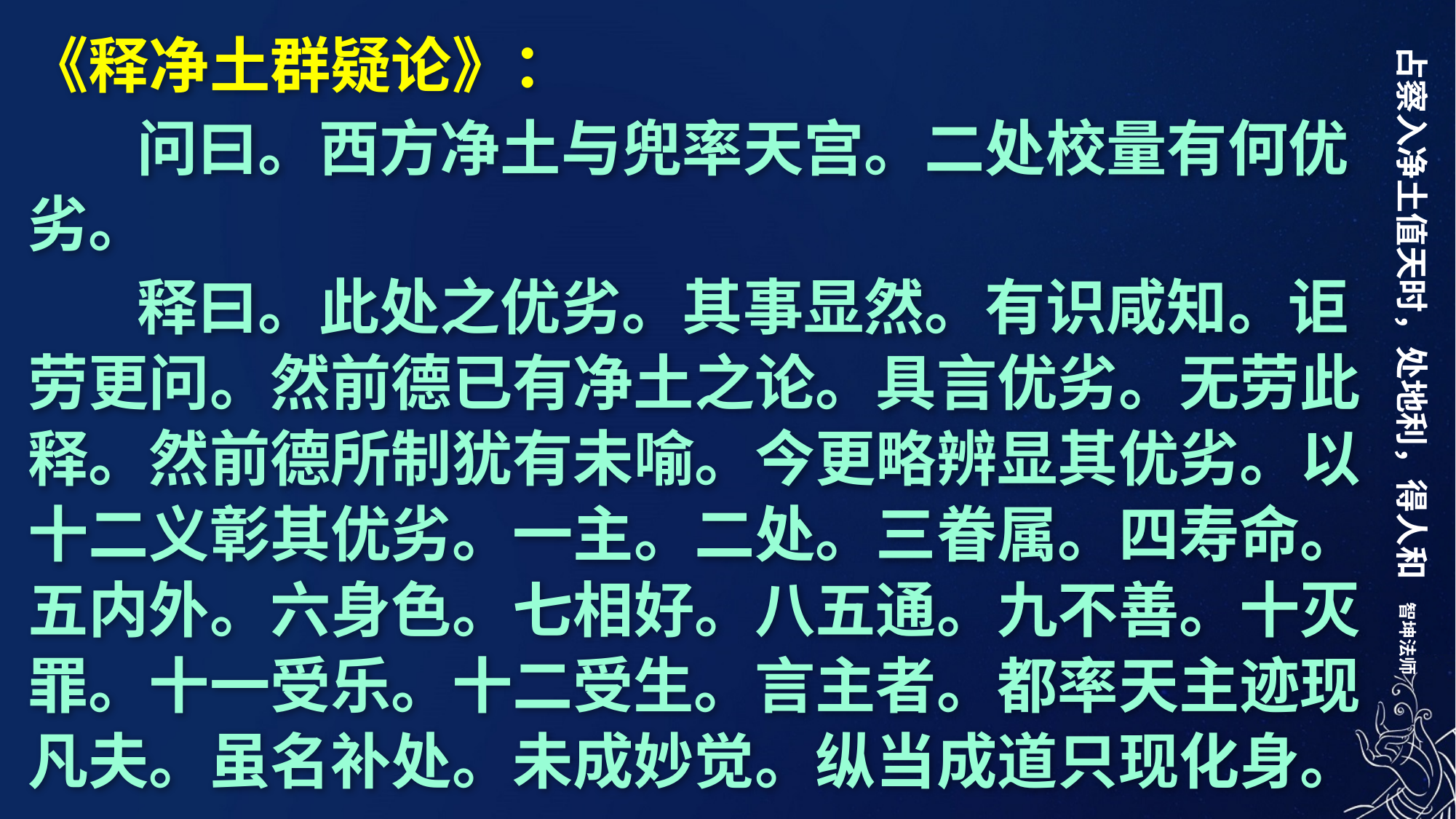

《释净土群疑论》：
	问曰。西方净土与兜率天宫。二处校量有何优劣。
	释曰。此处之优劣。其事显然。有识咸知。讵劳更问。然前德已有净土之论。具言优劣。无劳此释。然前德所制犹有未喻。今更略辨显其优劣。以十二义彰其优劣。一主。二处。三眷属。四寿命。五内外。六身色。七相好。八五通。九不善。十灭罪。十一受乐。十二受生。言主者。都率天主迹现凡夫。虽名补处。未成妙觉。纵当成道只现化身。